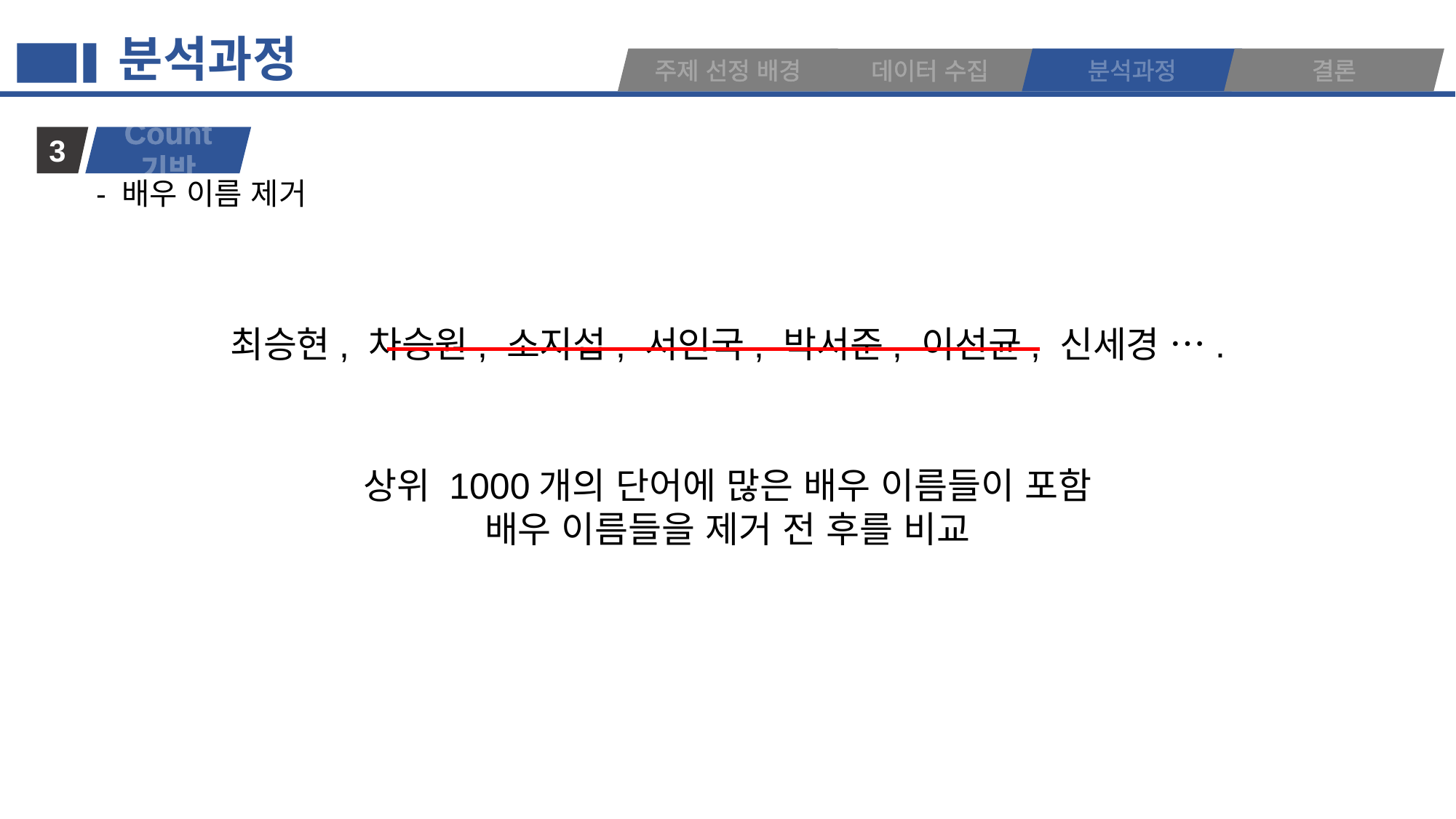

분석과정

주제 선정 배경
분석과정
결론
데이터 수집

Count 기반
3
- 배우 이름 제거
최승현, 차승원, 소지섭, 서인국, 박서준, 이선균, 신세경 ….
상위 1000개의 단어에 많은 배우 이름들이 포함
배우 이름들을 제거 전 후를 비교